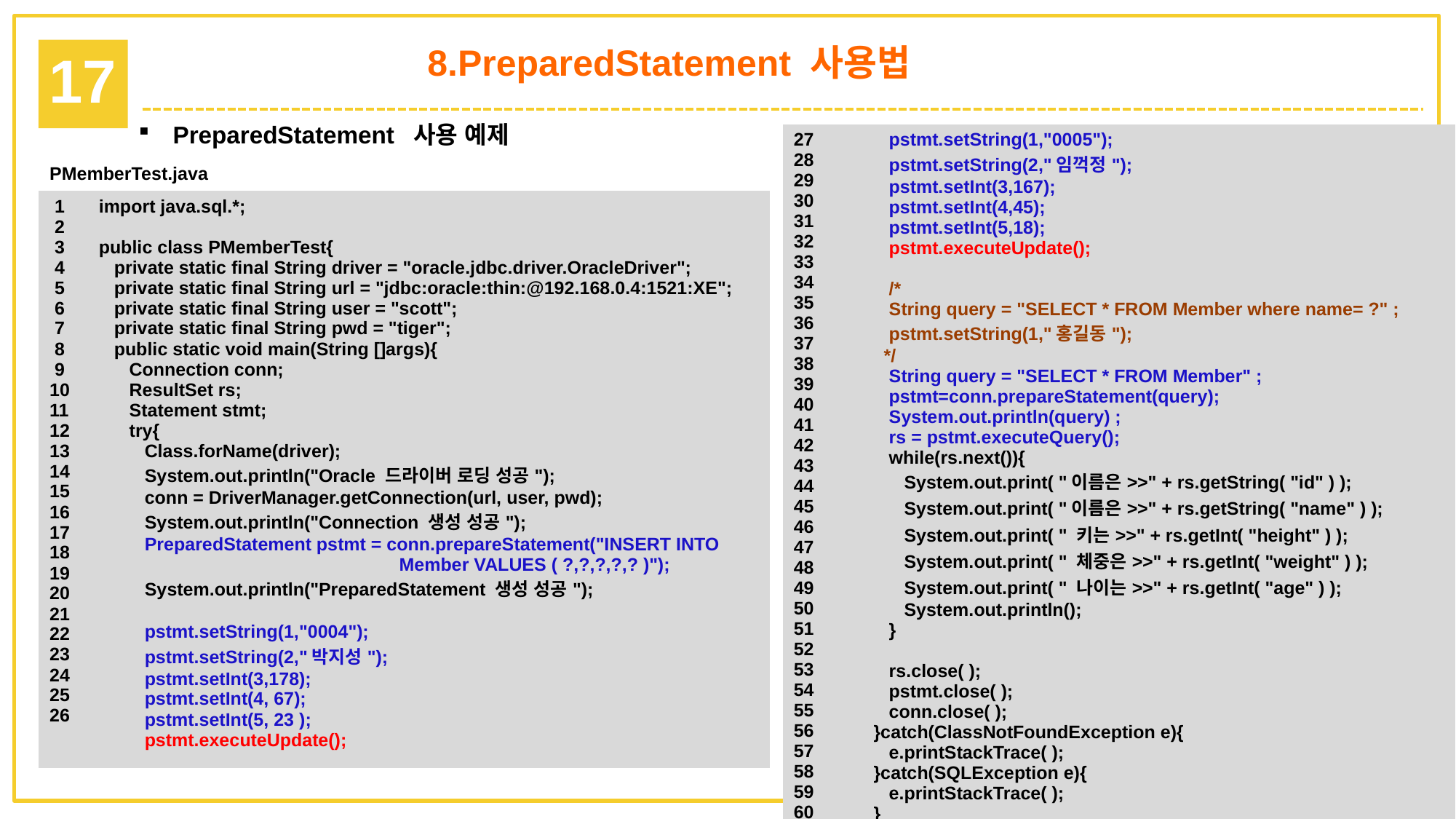

8.PreparedStatement 사용법
17

|  |  |
| --- | --- |
| 27 28 29 30 31 32 33 34 35 36 37 38 39 40 41 42 43 44 45 46 47 48 49 50 51 52 53 54 55 56 57 58 59 60 | pstmt.setString(1,"0005"); pstmt.setString(2,"임꺽정"); pstmt.setInt(3,167); pstmt.setInt(4,45); pstmt.setInt(5,18); pstmt.executeUpdate(); /\* String query = "SELECT \* FROM Member where name= ?" ; pstmt.setString(1,"홍길동"); \*/ String query = "SELECT \* FROM Member" ; pstmt=conn.prepareStatement(query); System.out.println(query) ; rs = pstmt.executeQuery(); while(rs.next()){ System.out.print( "이름은>>" + rs.getString( "id" ) ); System.out.print( "이름은>>" + rs.getString( "name" ) ); System.out.print( " 키는>>" + rs.getInt( "height" ) ); System.out.print( " 체중은>>" + rs.getInt( "weight" ) ); System.out.print( " 나이는>>" + rs.getInt( "age" ) ); System.out.println(); } rs.close( ); pstmt.close( ); conn.close( ); }catch(ClassNotFoundException e){ e.printStackTrace( ); }catch(SQLException e){ e.printStackTrace( ); } } } |
PreparedStatement  사용 예제
| PMemberTest.java |  |
| --- | --- |
| 1 2 3 4 5 6 7 8 9 10 11 12 13 14 15 16 17 18 19 20 21 22 23 24 25 26 | import java.sql.\*; public class PMemberTest{ private static final String driver = "oracle.jdbc.driver.OracleDriver"; private static final String url = "jdbc:oracle:thin:@192.168.0.4:1521:XE"; private static final String user = "scott"; private static final String pwd = "tiger"; public static void main(String []args){ Connection conn; ResultSet rs; Statement stmt; try{ Class.forName(driver); System.out.println("Oracle 드라이버 로딩 성공"); conn = DriverManager.getConnection(url, user, pwd); System.out.println("Connection 생성 성공"); PreparedStatement pstmt = conn.prepareStatement("INSERT INTO Member VALUES ( ?,?,?,?,? )"); System.out.println("PreparedStatement 생성 성공"); pstmt.setString(1,"0004"); pstmt.setString(2,"박지성"); pstmt.setInt(3,178); pstmt.setInt(4, 67); pstmt.setInt(5, 23 ); pstmt.executeUpdate(); |